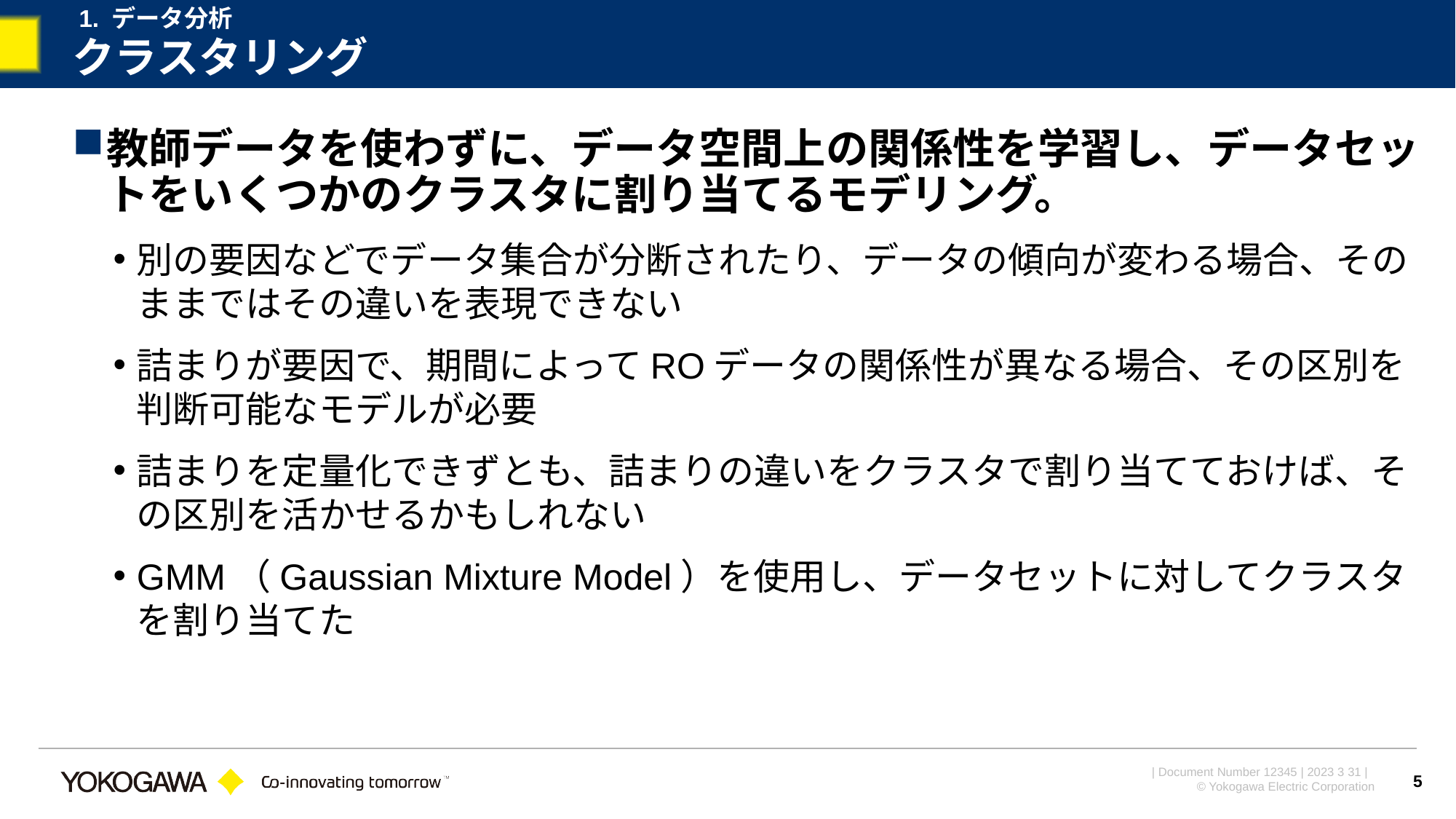

1. データ分析
# クラスタリング
教師データを使わずに、データ空間上の関係性を学習し、データセットをいくつかのクラスタに割り当てるモデリング。
別の要因などでデータ集合が分断されたり、データの傾向が変わる場合、そのままではその違いを表現できない
詰まりが要因で、期間によってROデータの関係性が異なる場合、その区別を判断可能なモデルが必要
詰まりを定量化できずとも、詰まりの違いをクラスタで割り当てておけば、その区別を活かせるかもしれない
GMM（Gaussian Mixture Model）を使用し、データセットに対してクラスタを割り当てた
5